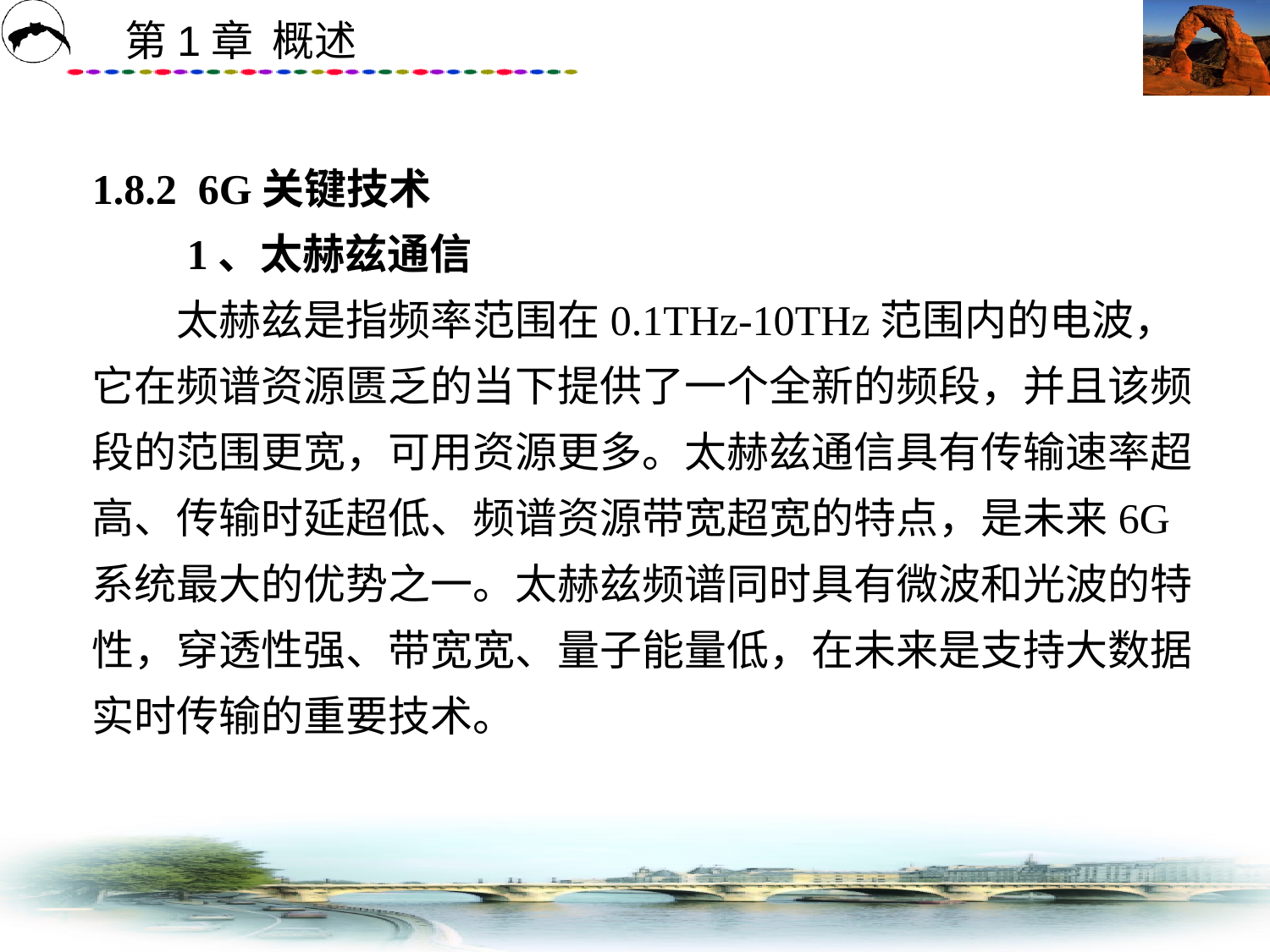

# 1.8.2  6G关键技术 　　1、太赫兹通信 　　太赫兹是指频率范围在0.1THz-10THz范围内的电波，它在频谱资源匮乏的当下提供了一个全新的频段，并且该频段的范围更宽，可用资源更多。太赫兹通信具有传输速率超高、传输时延超低、频谱资源带宽超宽的特点，是未来6G系统最大的优势之一。太赫兹频谱同时具有微波和光波的特性，穿透性强、带宽宽、量子能量低，在未来是支持大数据实时传输的重要技术。